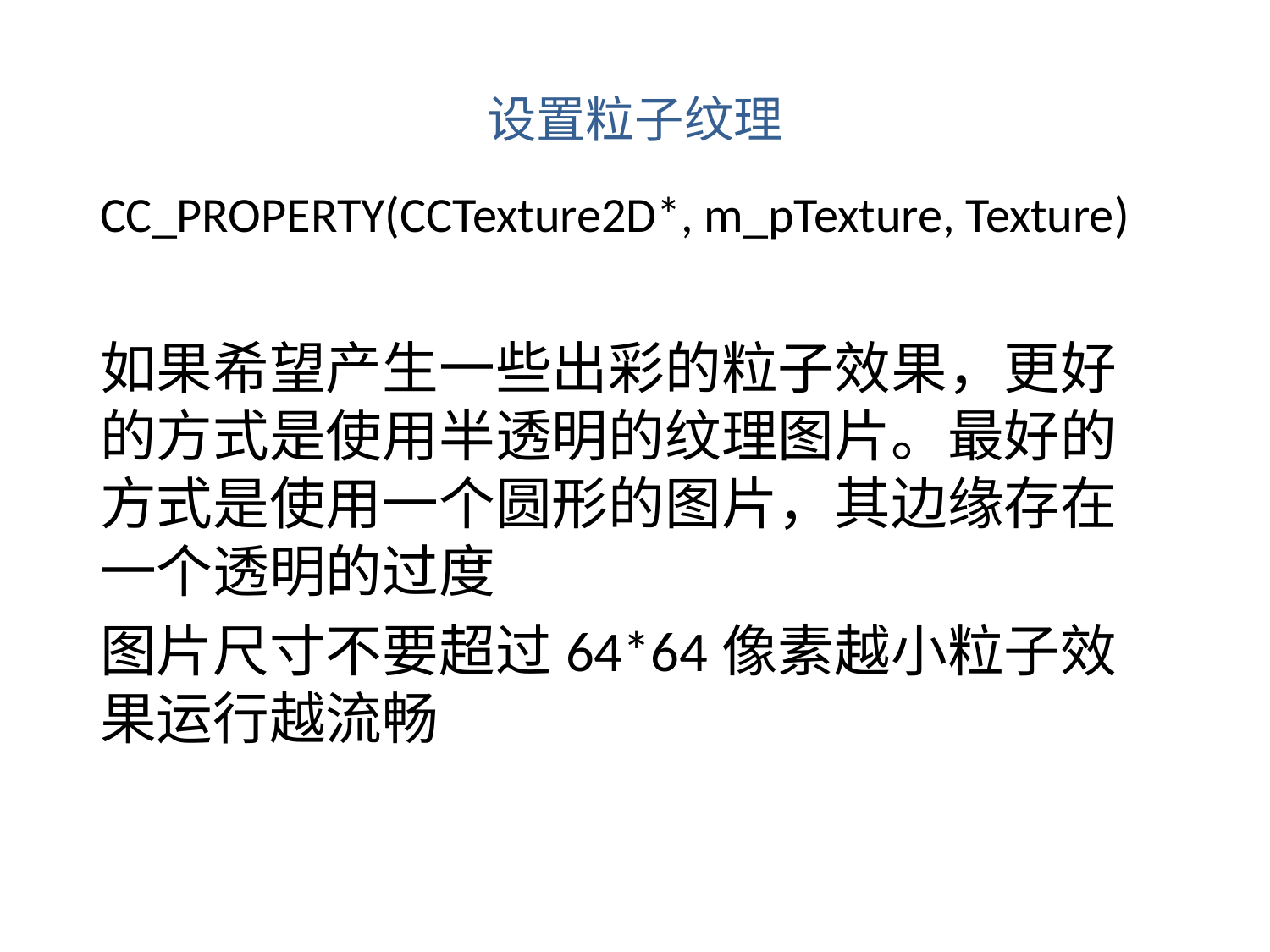

# 设置粒子纹理
CC_PROPERTY(CCTexture2D*, m_pTexture, Texture)

如果希望产生一些出彩的粒子效果，更好的方式是使用半透明的纹理图片。最好的方式是使用一个圆形的图片，其边缘存在一个透明的过度
图片尺寸不要超过64*64像素越小粒子效果运行越流畅